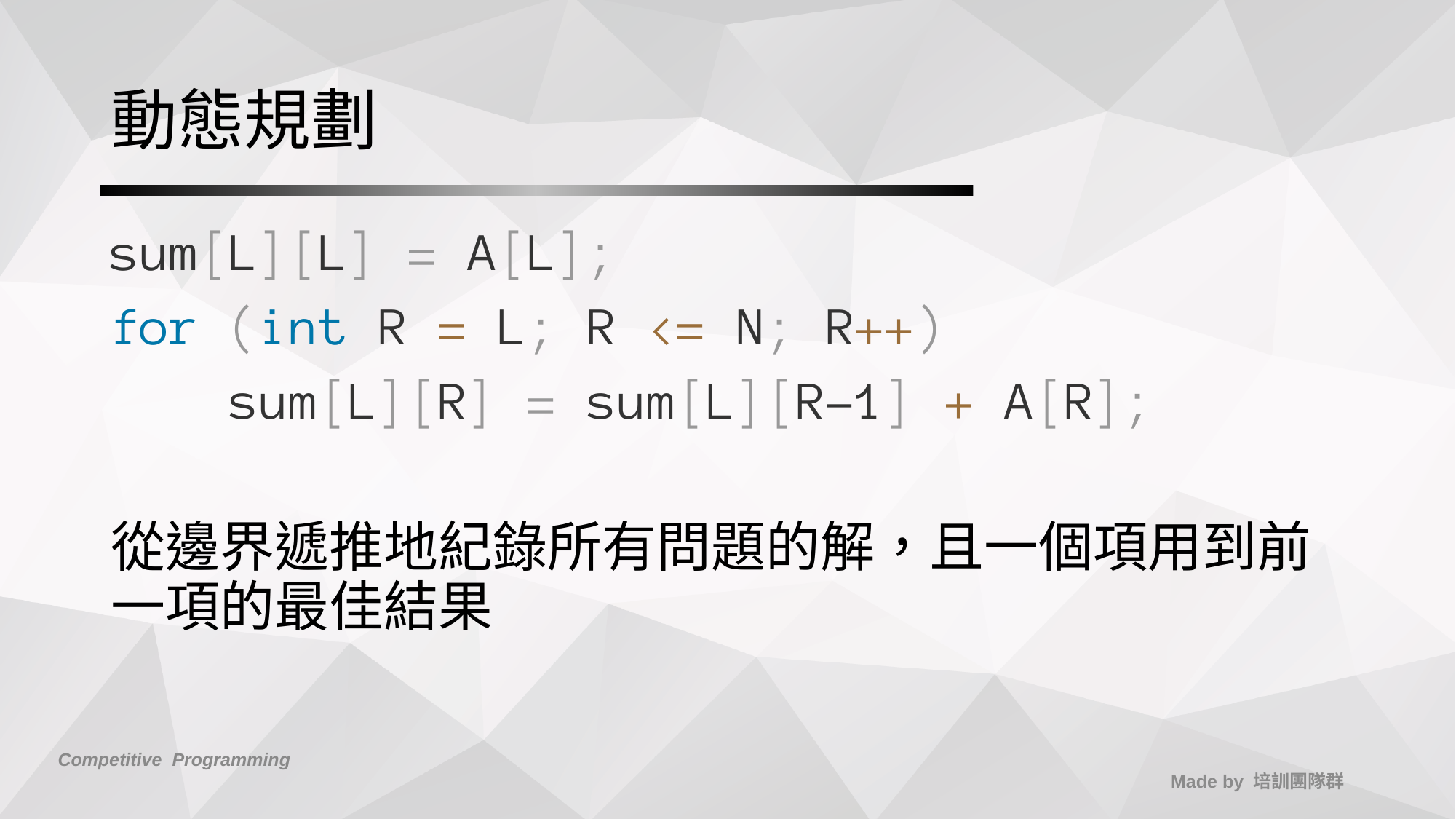

# 動態規劃
sum[L][L] = A[L];
for (int R = L; R <= N; R++)
    sum[L][R] = sum[L][R-1] + A[R];

從邊界遞推地紀錄所有問題的解，且一個項用到前一項的最佳結果